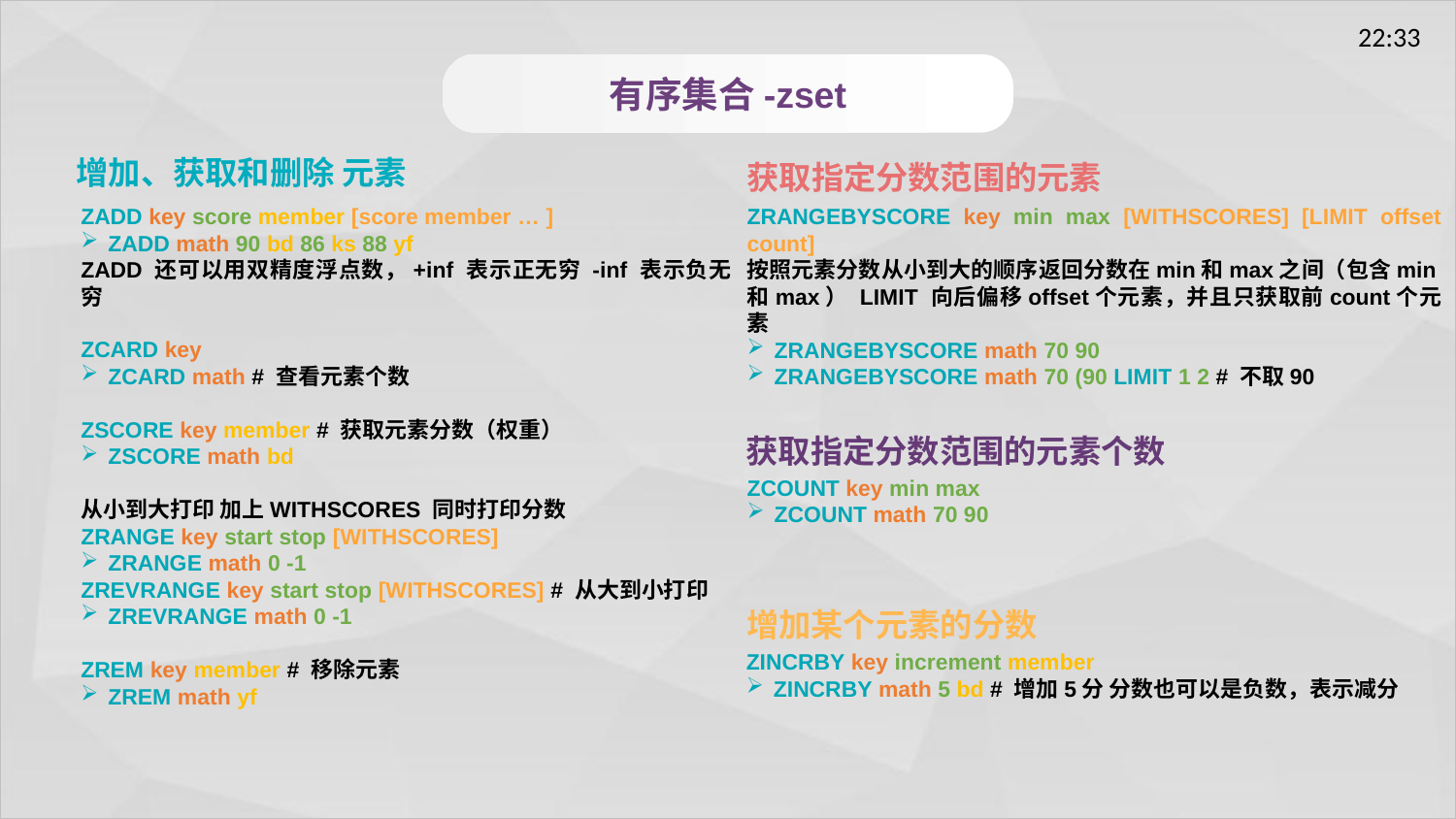

有序集合-zset

增加、获取和删除 元素
ZADD key score member [score member … ]
ZADD math 90 bd 86 ks 88 yf
ZADD 还可以用双精度浮点数，+inf 表示正无穷 -inf 表示负无穷

ZCARD key
ZCARD math # 查看元素个数

ZSCORE key member # 获取元素分数（权重）
ZSCORE math bd

从小到大打印 加上WITHSCORES 同时打印分数
ZRANGE key start stop [WITHSCORES]
ZRANGE math 0 -1
ZREVRANGE key start stop [WITHSCORES] # 从大到小打印
ZREVRANGE math 0 -1

ZREM key member # 移除元素
ZREM math yf

获取指定分数范围的元素
ZRANGEBYSCORE key min max [WITHSCORES] [LIMIT offset count]
按照元素分数从小到大的顺序返回分数在min和max之间（包含min和max） LIMIT 向后偏移offset个元素，并且只获取前count个元素
ZRANGEBYSCORE math 70 90
ZRANGEBYSCORE math 70 (90 LIMIT 1 2 # 不取90
获取指定分数范围的元素个数
ZCOUNT key min max
ZCOUNT math 70 90
增加某个元素的分数
ZINCRBY key increment member
ZINCRBY math 5 bd # 增加5分 分数也可以是负数，表示减分